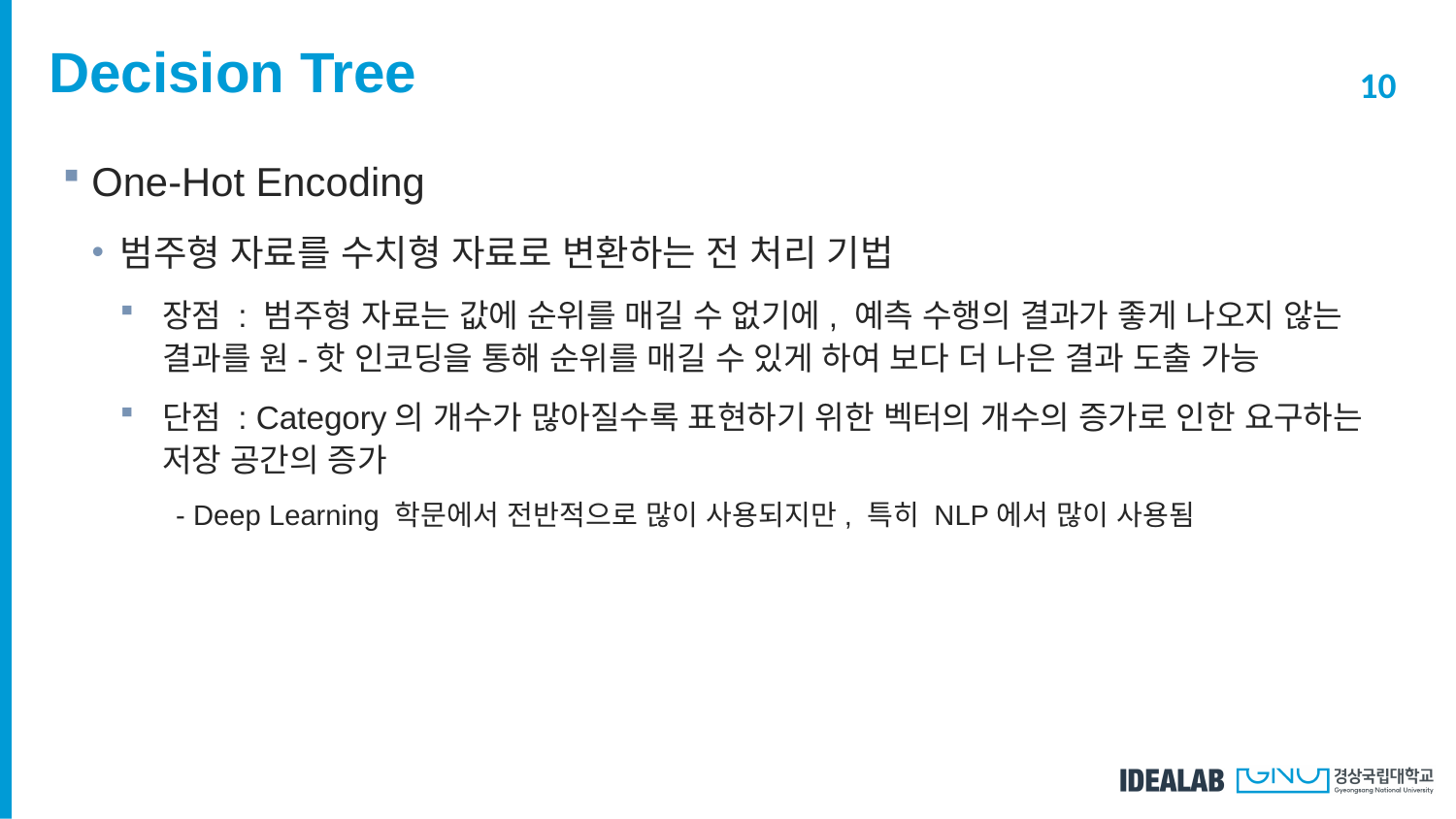

# Decision Tree
One-Hot Encoding
범주형 자료를 수치형 자료로 변환하는 전 처리 기법
장점 : 범주형 자료는 값에 순위를 매길 수 없기에, 예측 수행의 결과가 좋게 나오지 않는 결과를 원-핫 인코딩을 통해 순위를 매길 수 있게 하여 보다 더 나은 결과 도출 가능
단점 : Category의 개수가 많아질수록 표현하기 위한 벡터의 개수의 증가로 인한 요구하는 저장 공간의 증가
       - Deep Learning 학문에서 전반적으로 많이 사용되지만, 특히 NLP에서 많이 사용됨